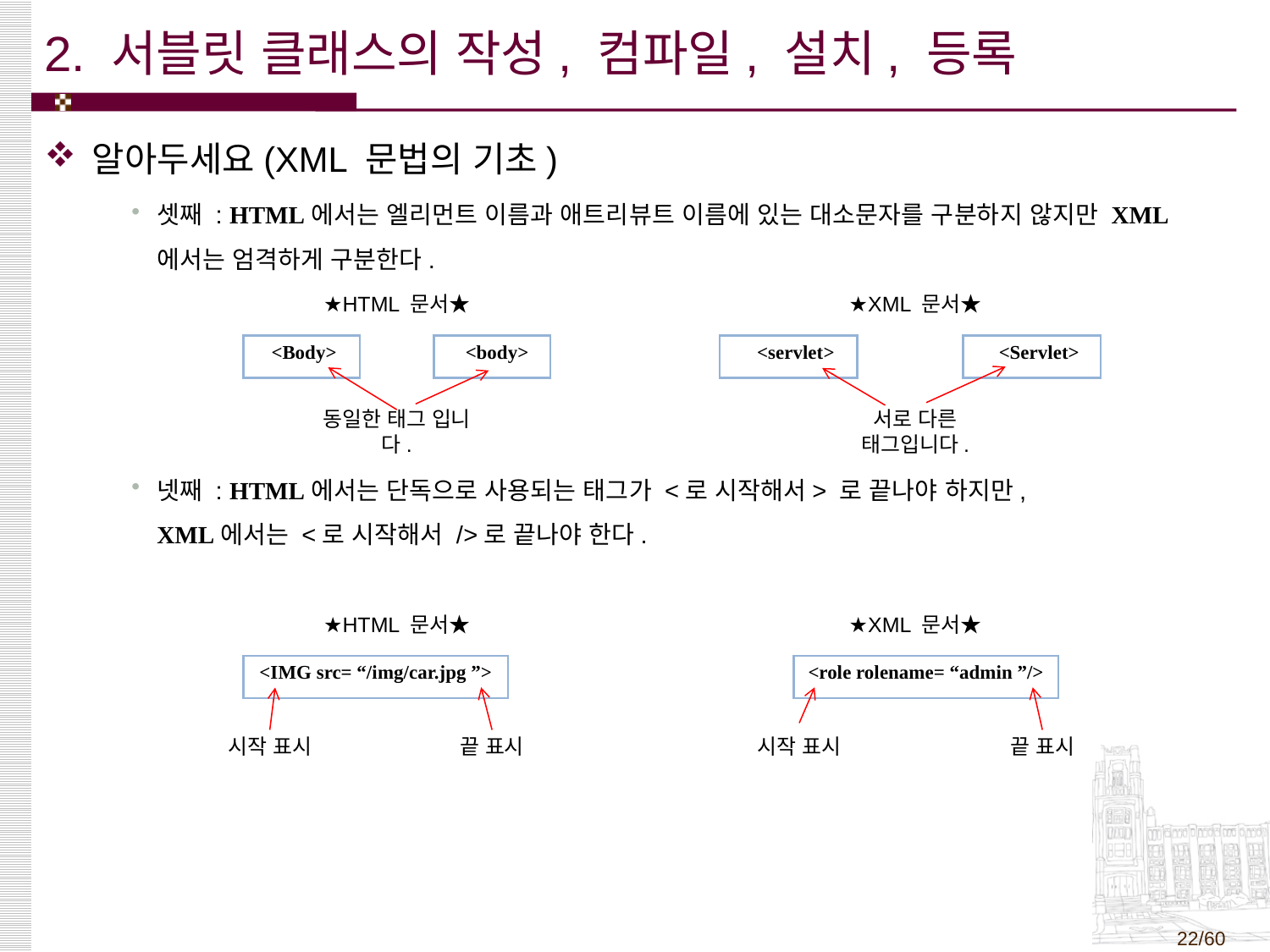

# 2. 서블릿 클래스의 작성, 컴파일, 설치, 등록
알아두세요(XML 문법의 기초)
셋째 : HTML에서는 엘리먼트 이름과 애트리뷰트 이름에 있는 대소문자를 구분하지 않지만 XML에서는 엄격하게 구분한다.

넷째 : HTML에서는 단독으로 사용되는 태그가 <로 시작해서> 로 끝나야 하지만,
XML에서는 <로 시작해서 />로 끝나야 한다.

★HTML 문서★
★XML 문서★
| <Body> |
| --- |
| <body> |
| --- |
| <servlet> |
| --- |
| <Servlet> |
| --- |
동일한 태그 입니다.
서로 다른 태그입니다.
★HTML 문서★
★XML 문서★
| <IMG src= “/img/car.jpg ”> |
| --- |
| <role rolename= “admin ”/> |
| --- |
시작 표시
끝 표시
시작 표시
시작 표시
끝 표시